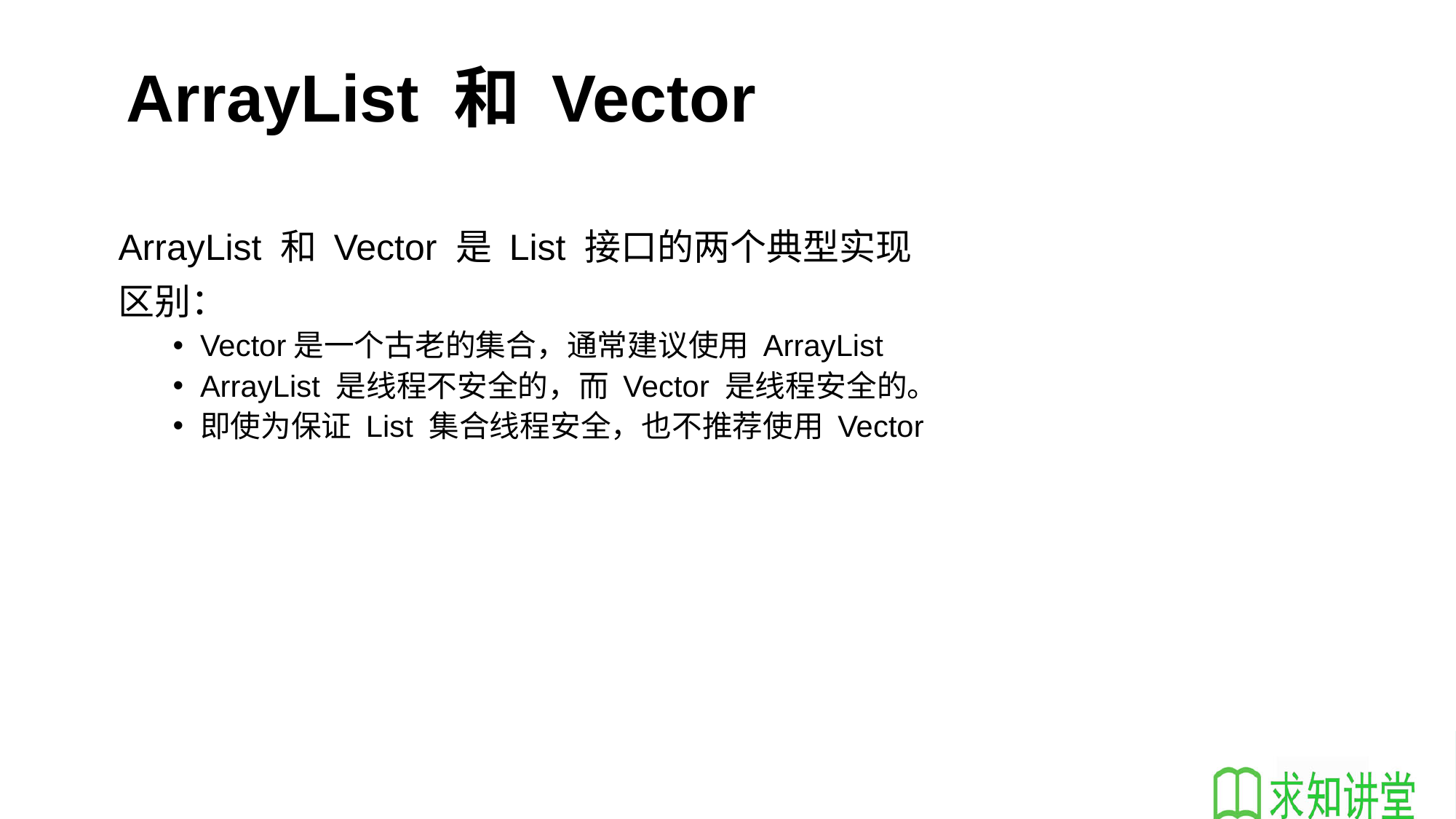

# ArrayList 和 Vector
ArrayList 和 Vector 是 List 接口的两个典型实现
区别：
Vector是一个古老的集合，通常建议使用 ArrayList
ArrayList 是线程不安全的，而 Vector 是线程安全的。
即使为保证 List 集合线程安全，也不推荐使用 Vector